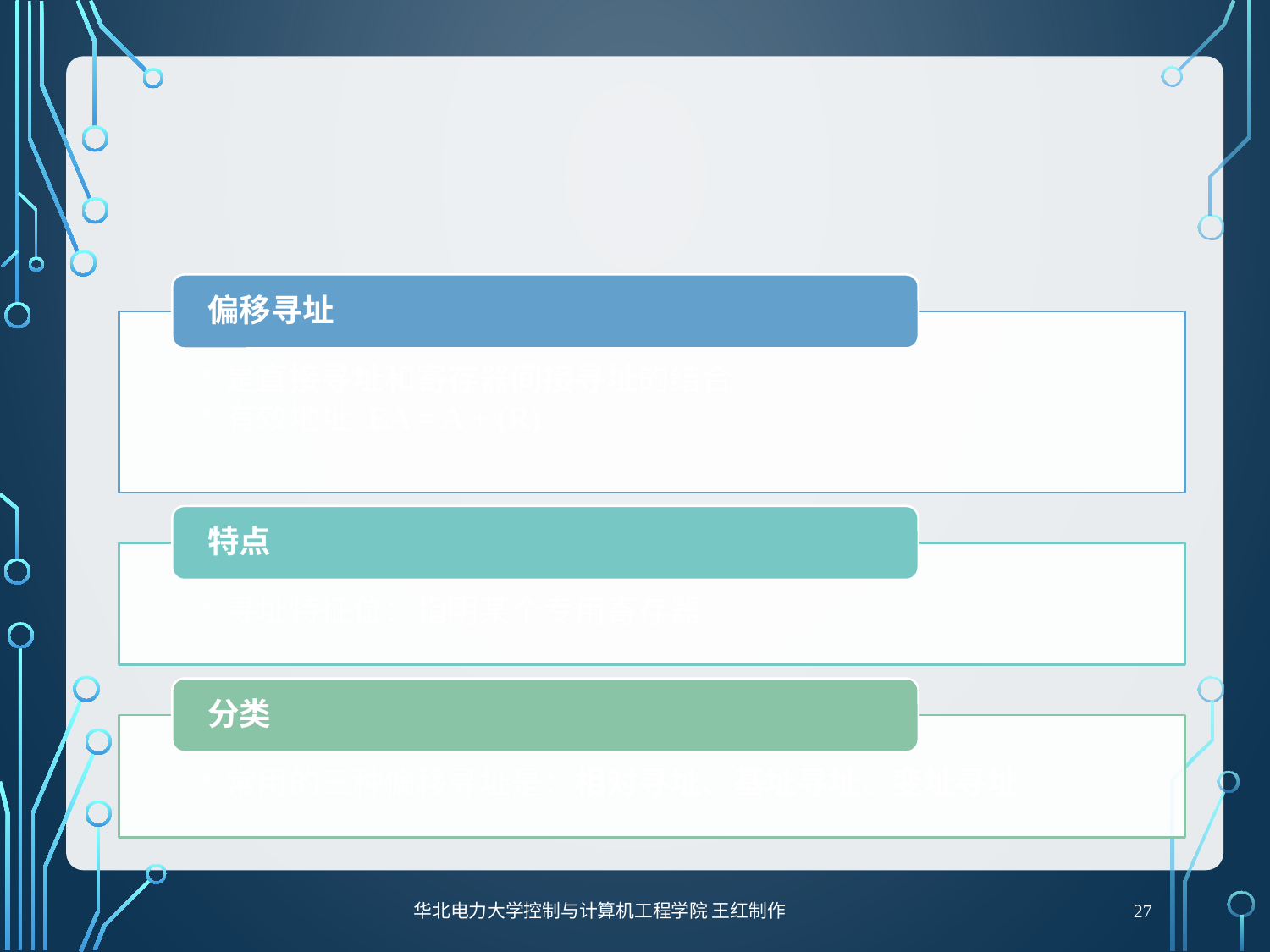

#
是直接寻址和寄存器间接寻址的结合
有效地址 EA = A + (R)
偏移寻址
寻址特征位：指明某个专用寄存器
特点
常用的三种偏移寻址是：相对寻址、基址寻址、变址寻址
分类
27
华北电力大学控制与计算机工程学院 王红制作